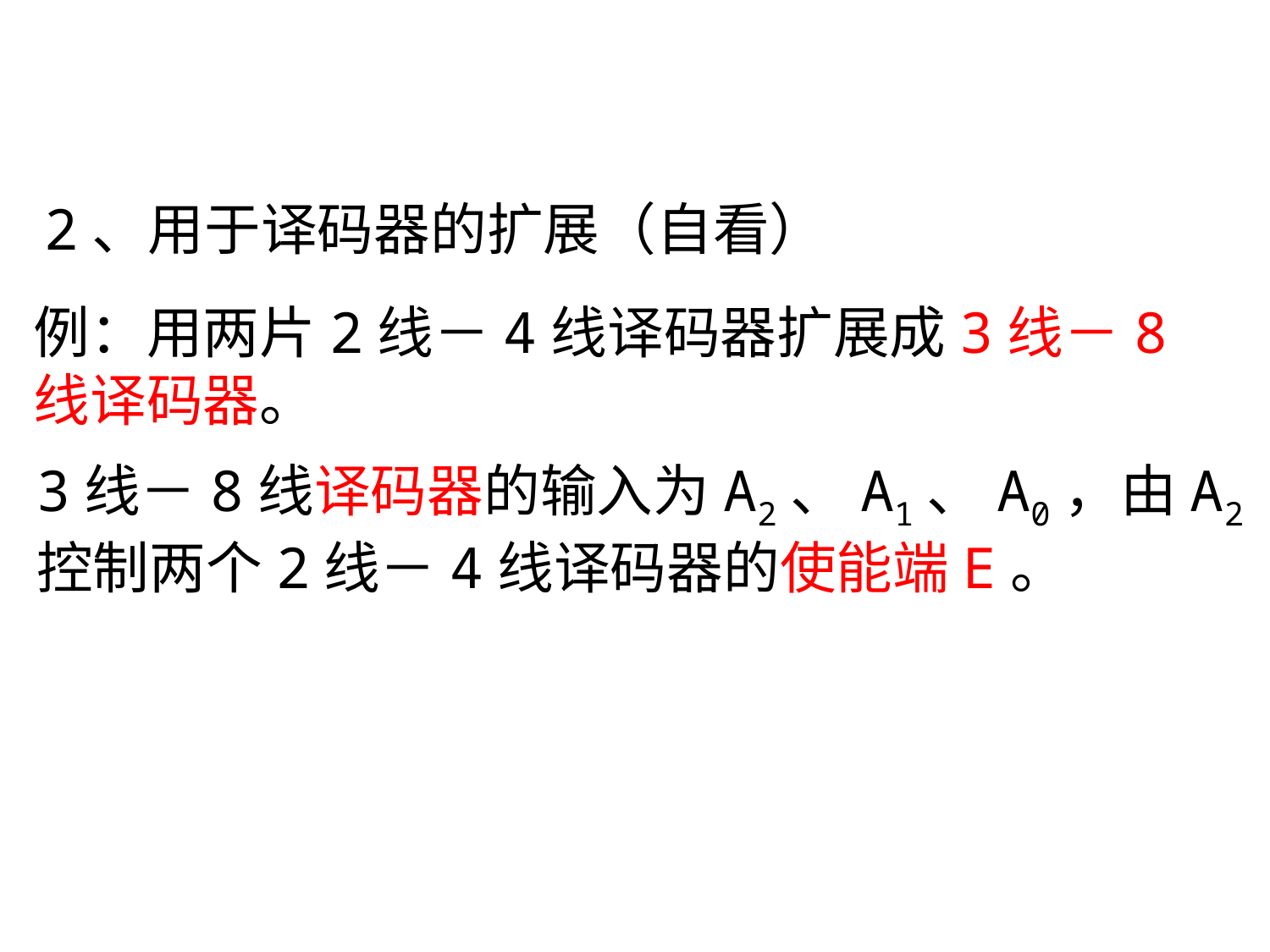

2、用于译码器的扩展（自看）
例：用两片2线－4线译码器扩展成3线－8线译码器。
3线－8线译码器的输入为A2、A1、A0，由A2控制两个2线－4线译码器的使能端E。
23